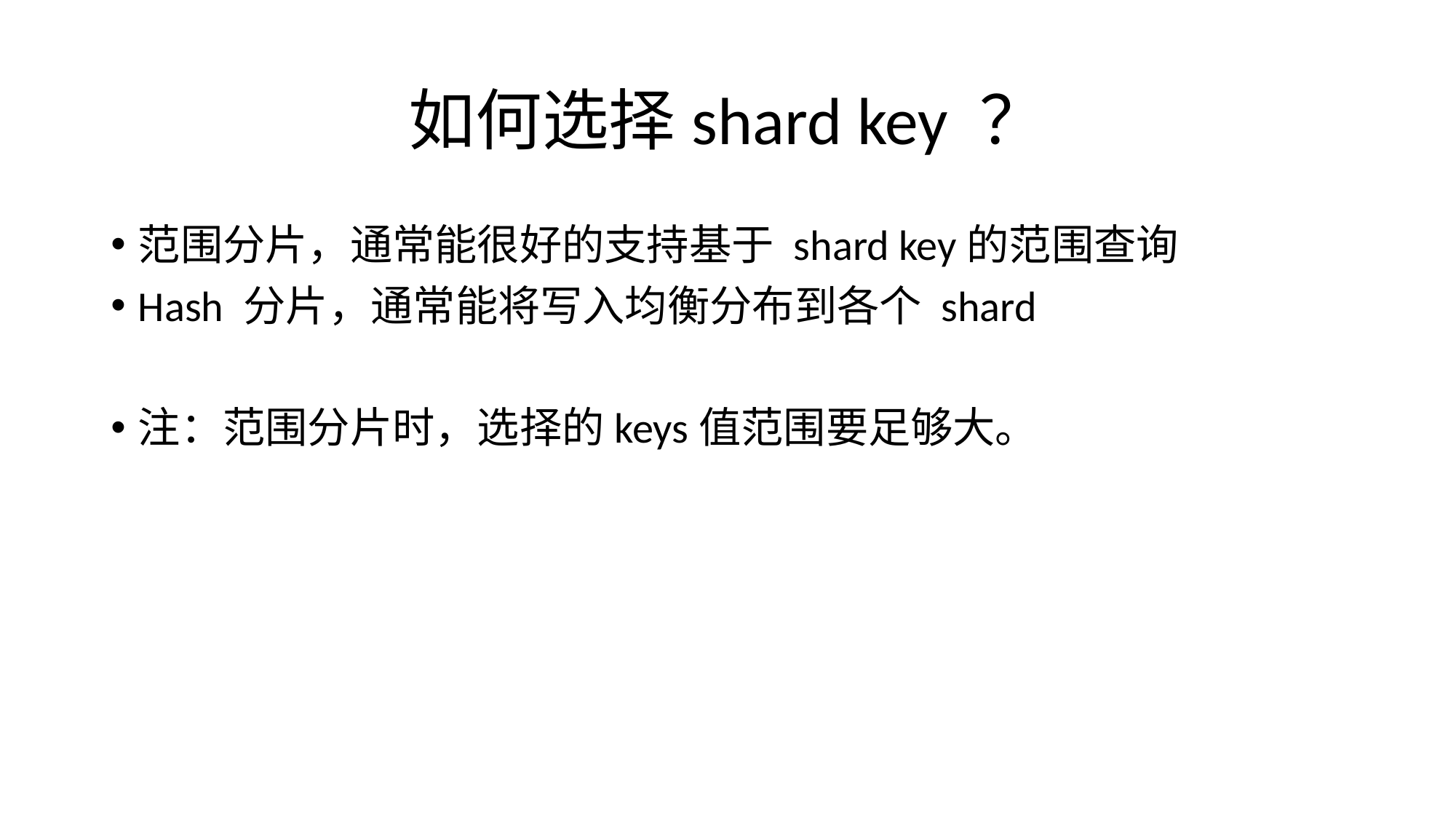

# 如何选择shard key ？
范围分片，通常能很好的支持基于 shard key的范围查询
Hash 分片，通常能将写入均衡分布到各个 shard

注：范围分片时，选择的keys值范围要足够大。